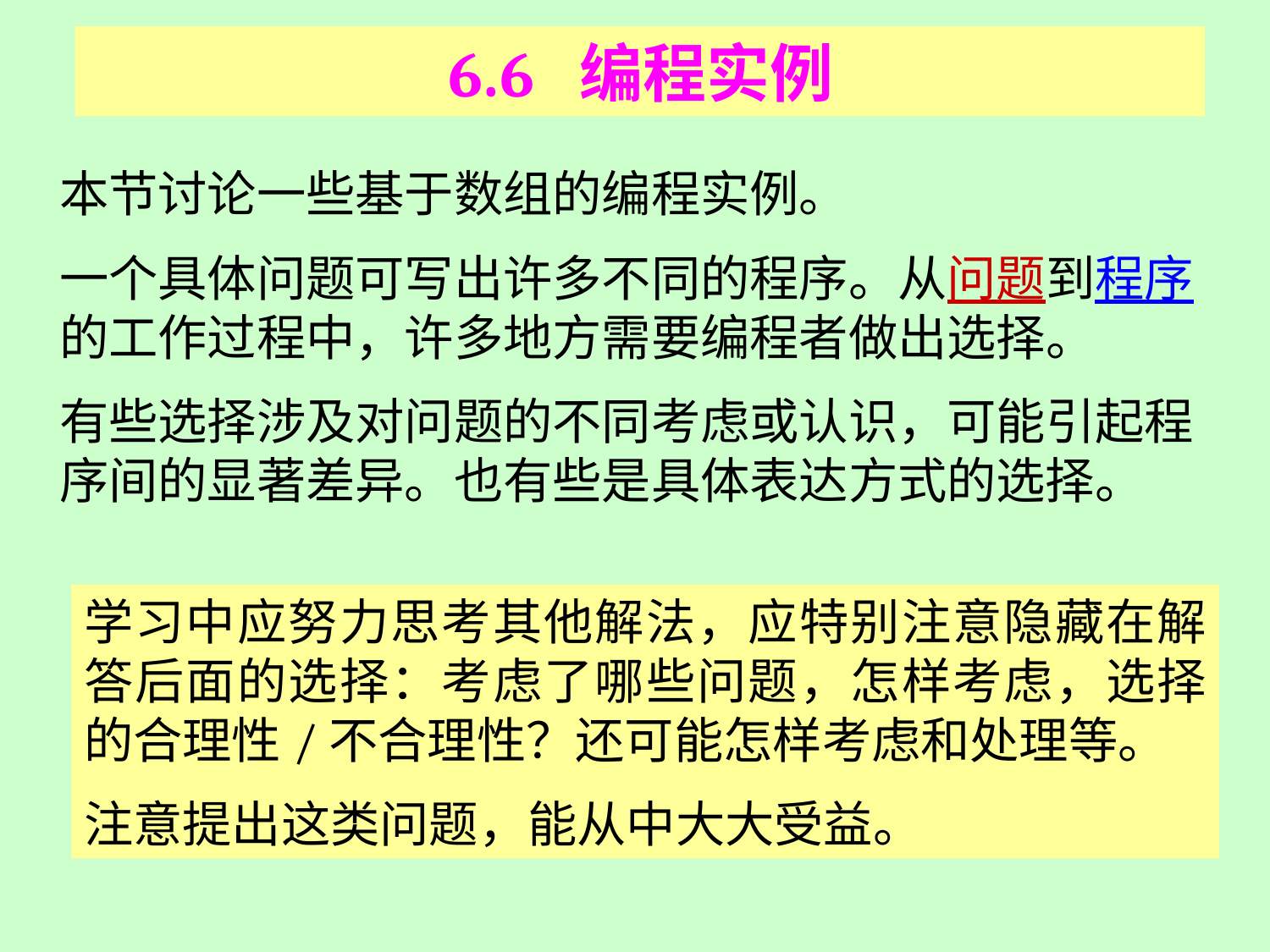

# 6.6  编程实例
本节讨论一些基于数组的编程实例。
一个具体问题可写出许多不同的程序。从问题到程序的工作过程中，许多地方需要编程者做出选择。
有些选择涉及对问题的不同考虑或认识，可能引起程序间的显著差异。也有些是具体表达方式的选择。
学习中应努力思考其他解法，应特别注意隐藏在解答后面的选择：考虑了哪些问题，怎样考虑，选择的合理性/不合理性？还可能怎样考虑和处理等。
注意提出这类问题，能从中大大受益。
100